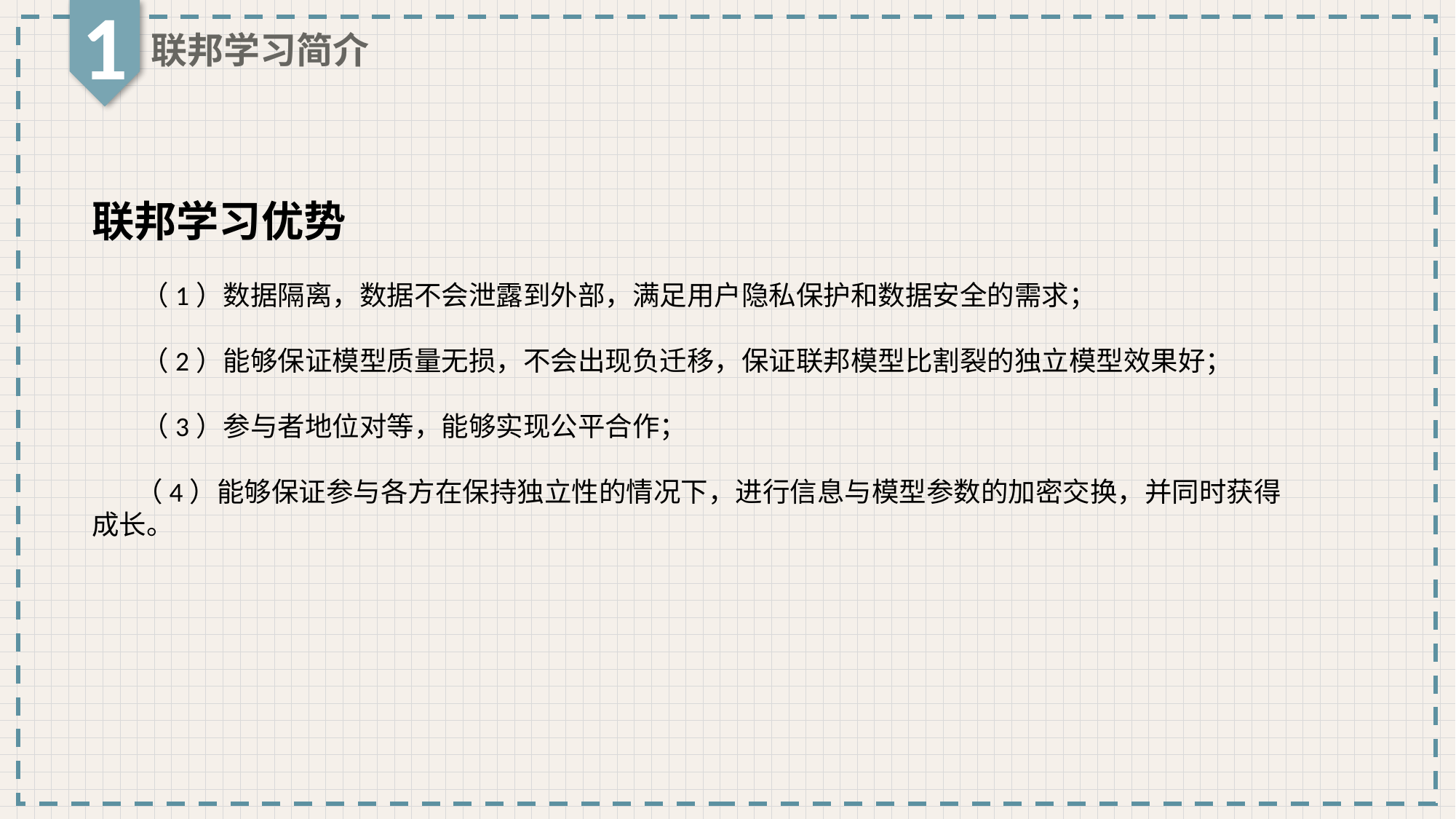

1

联邦学习简介
联邦学习优势

       （1）数据隔离，数据不会泄露到外部，满足用户隐私保护和数据安全的需求；

       （2）能够保证模型质量无损，不会出现负迁移，保证联邦模型比割裂的独立模型效果好；

       （3）参与者地位对等，能够实现公平合作；

      （4）能够保证参与各方在保持独立性的情况下，进行信息与模型参数的加密交换，并同时获得成长。